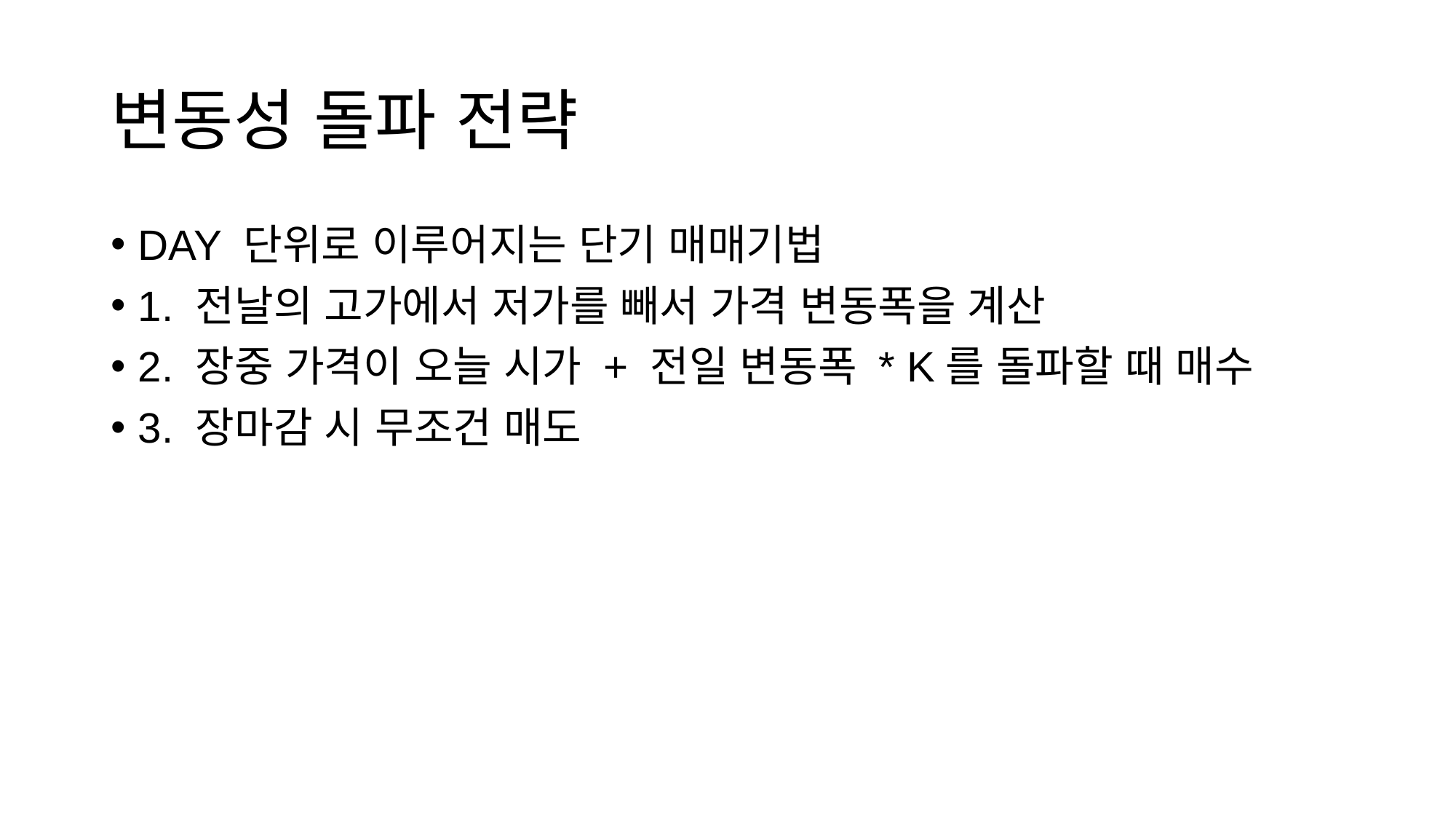

# 변동성 돌파 전략
DAY 단위로 이루어지는 단기 매매기법
1. 전날의 고가에서 저가를 빼서 가격 변동폭을 계산
2. 장중 가격이 오늘 시가 + 전일 변동폭 * K를 돌파할 때 매수
3. 장마감 시 무조건 매도